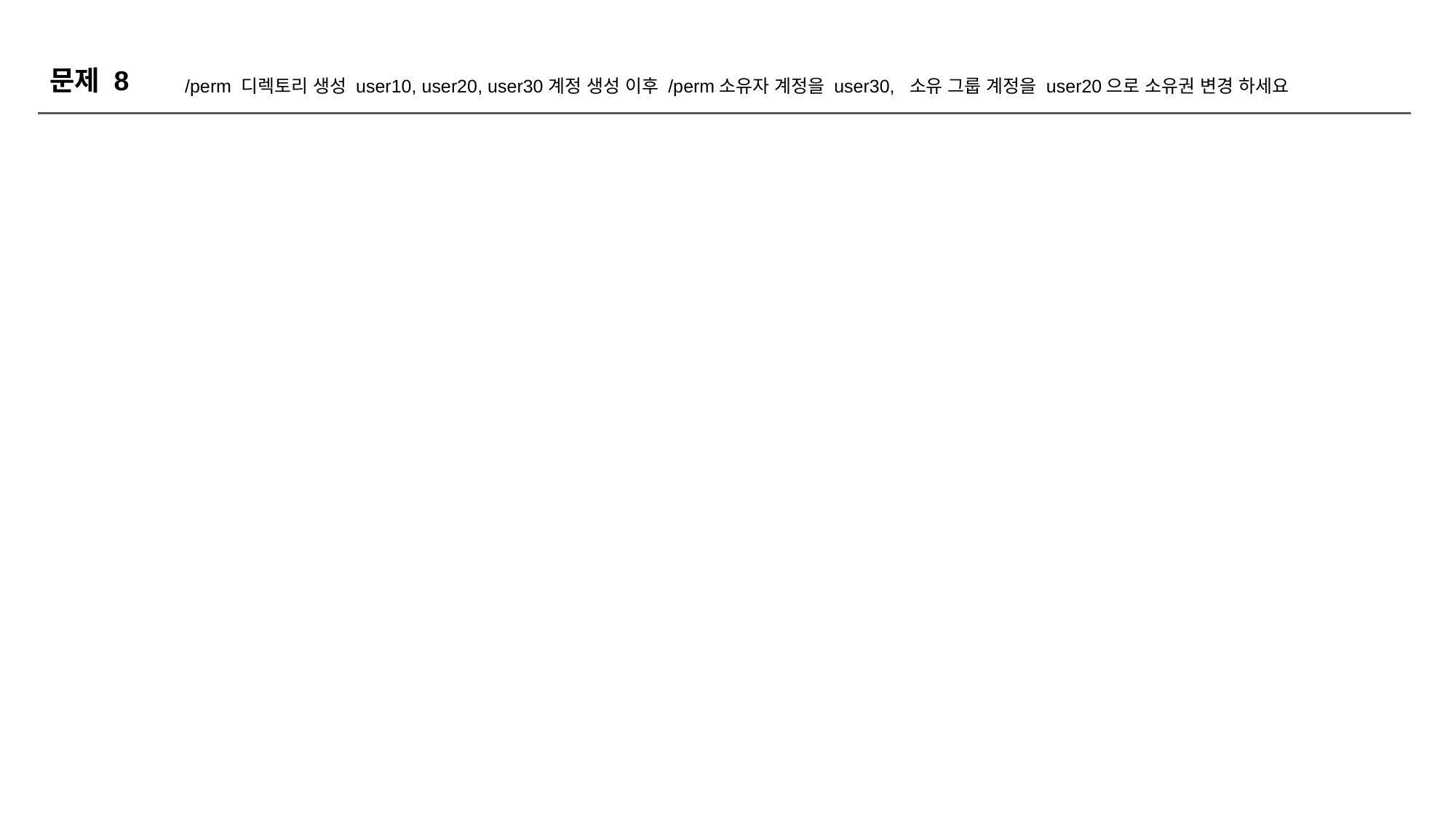

문제 8
/perm 디렉토리 생성 user10, user20, user30계정 생성 이후 /perm소유자 계정을 user30,  소유 그룹 계정을 user20으로 소유권 변경 하세요